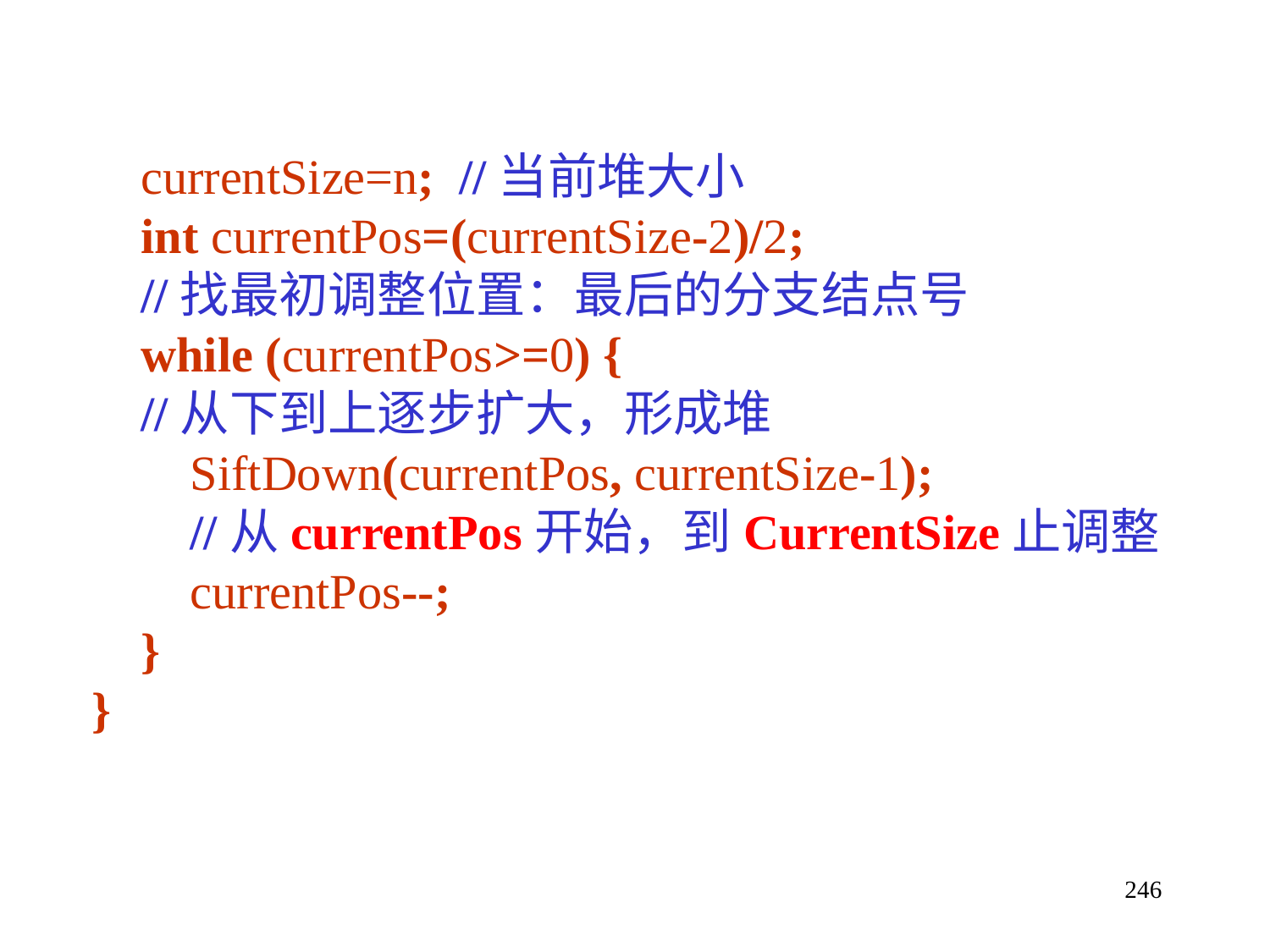

currentSize=n;  //当前堆大小
    int currentPos=(currentSize-2)/2;
    //找最初调整位置：最后的分支结点号
    while (currentPos>=0) {
    //从下到上逐步扩大，形成堆
        SiftDown(currentPos, currentSize-1);
        //从currentPos开始，到CurrentSize止调整
        currentPos--;
    }
}
246